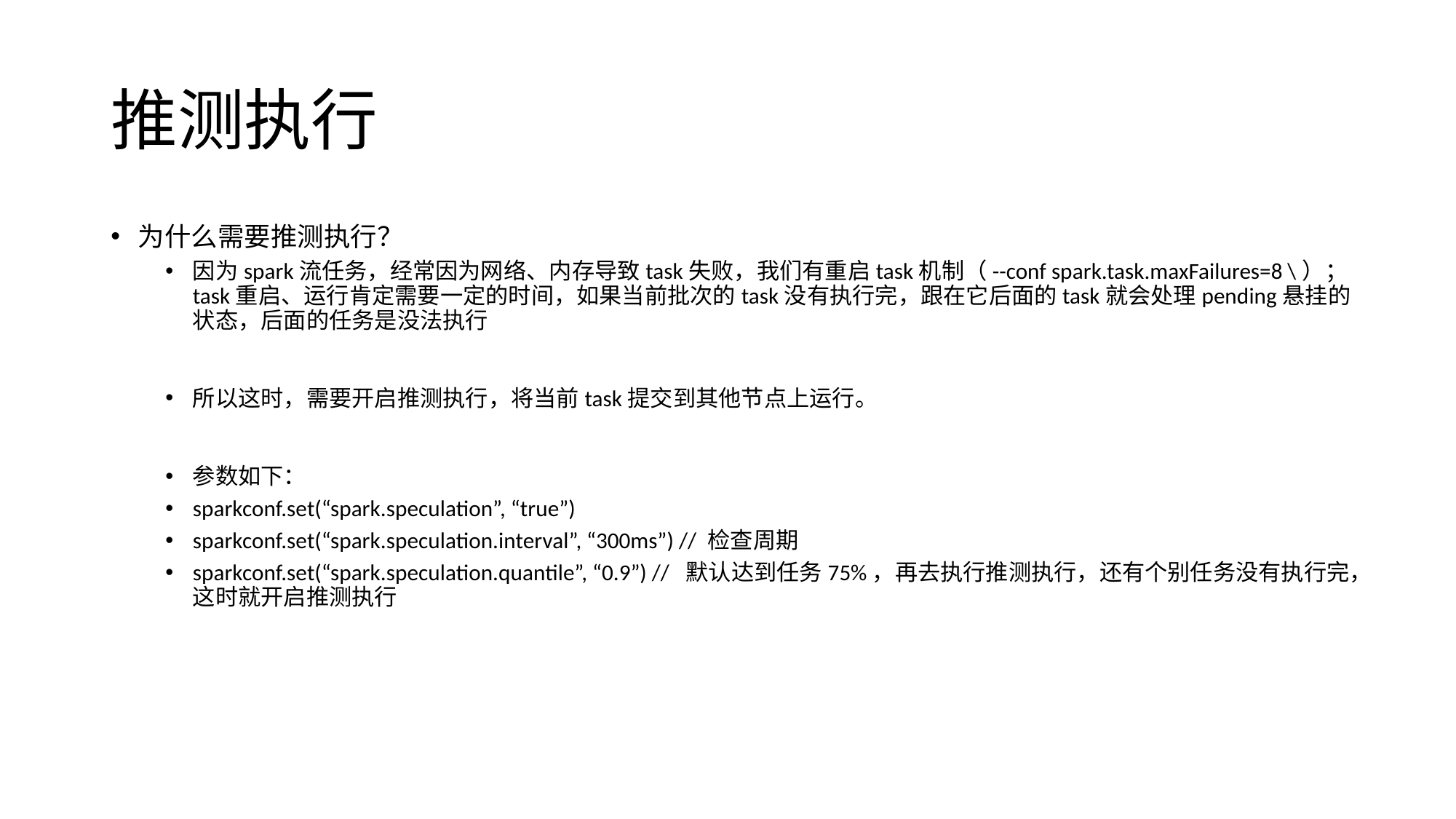

# 推测执行
为什么需要推测执行？
因为spark流任务，经常因为网络、内存导致task失败，我们有重启task机制（--conf spark.task.maxFailures=8 \）；task重启、运行肯定需要一定的时间，如果当前批次的task没有执行完，跟在它后面的task就会处理pending悬挂的状态，后面的任务是没法执行

所以这时，需要开启推测执行，将当前task提交到其他节点上运行。

参数如下：
sparkconf.set(“spark.speculation”, “true”)
sparkconf.set(“spark.speculation.interval”, “300ms”) // 检查周期
sparkconf.set(“spark.speculation.quantile”, “0.9”) //  默认达到任务75%，再去执行推测执行，还有个别任务没有执行完，这时就开启推测执行